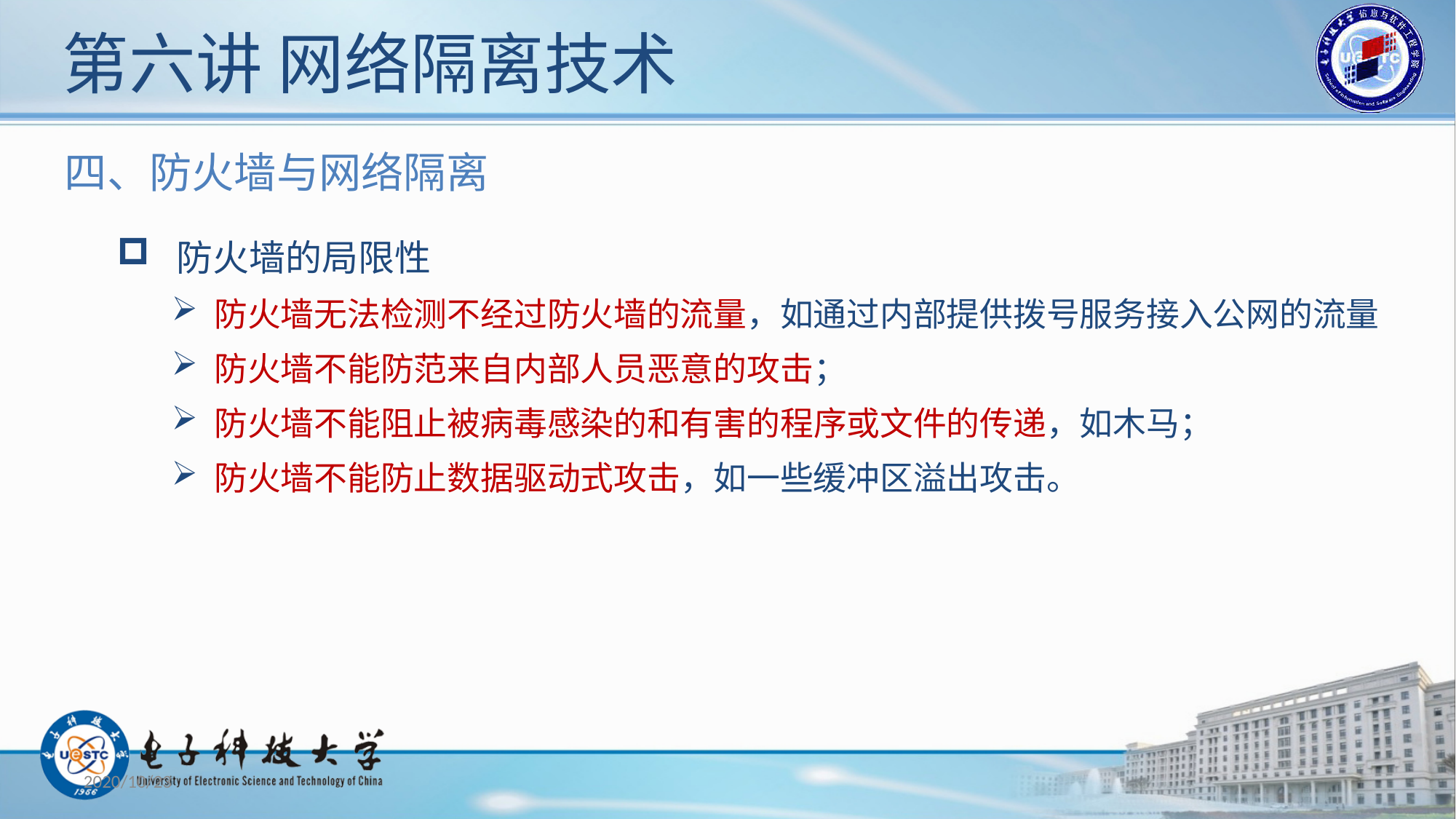

# 第六讲 网络隔离技术
四、防火墙与网络隔离
  防火墙的局限性
 防火墙无法检测不经过防火墙的流量，如通过内部提供拨号服务接入公网的流量
 防火墙不能防范来自内部人员恶意的攻击；
 防火墙不能阻止被病毒感染的和有害的程序或文件的传递，如木马；
 防火墙不能防止数据驱动式攻击，如一些缓冲区溢出攻击。
2020/10/23